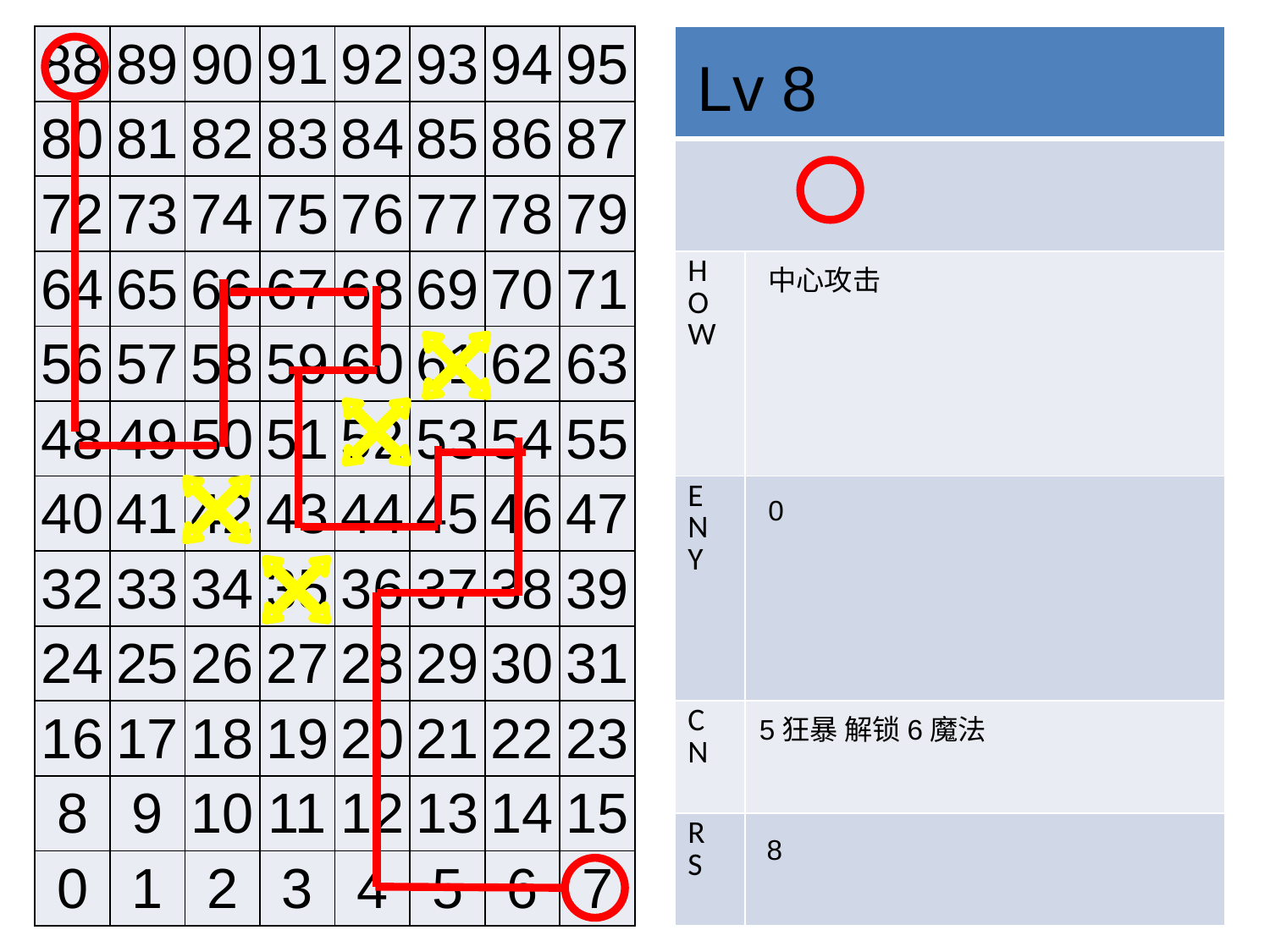

Lv 8

中心攻击

0

5狂暴 解锁6魔法
8